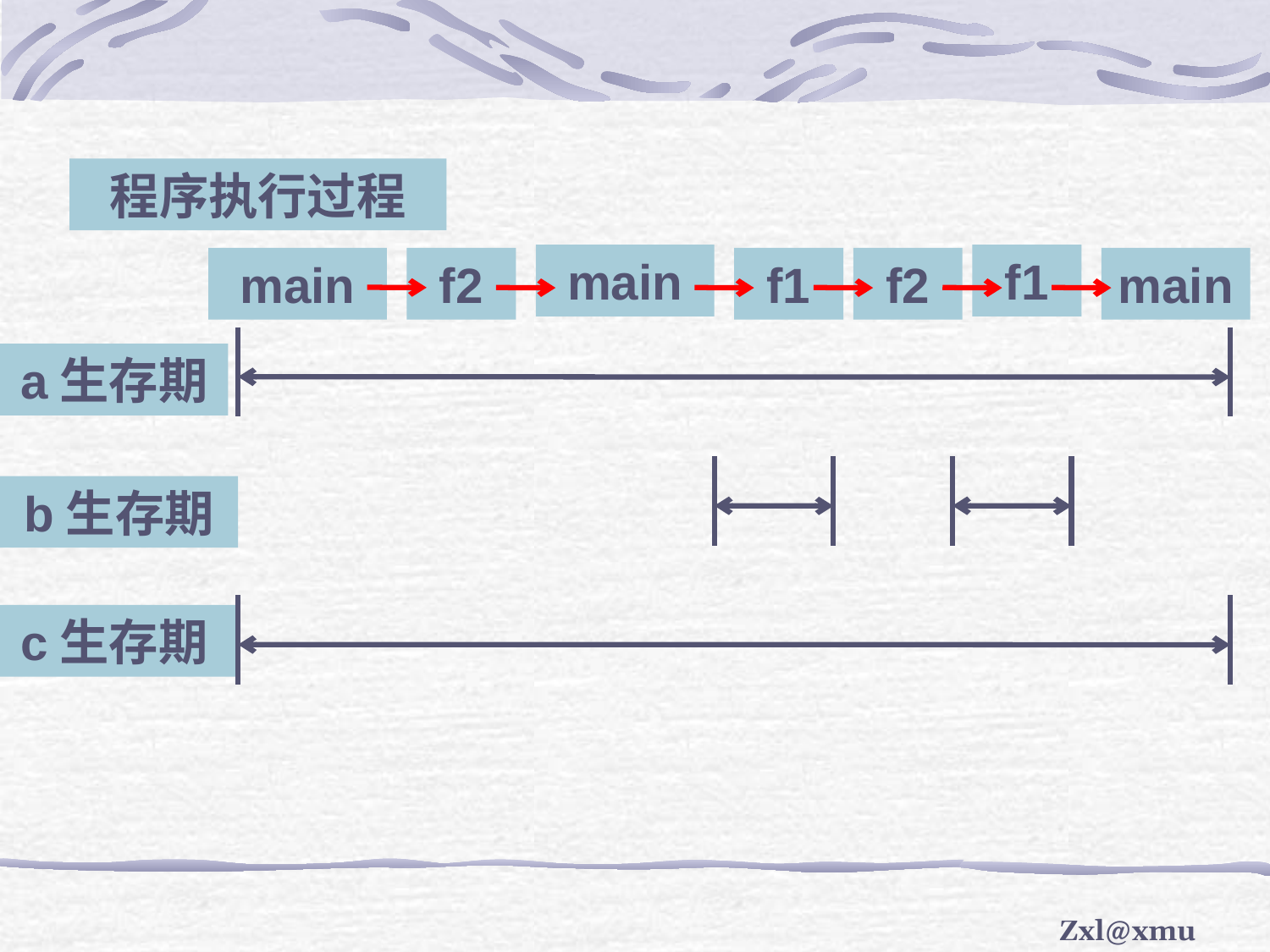

程序执行过程
main
f1
main
f2
f1
f2
main
a生存期
b生存期
c生存期